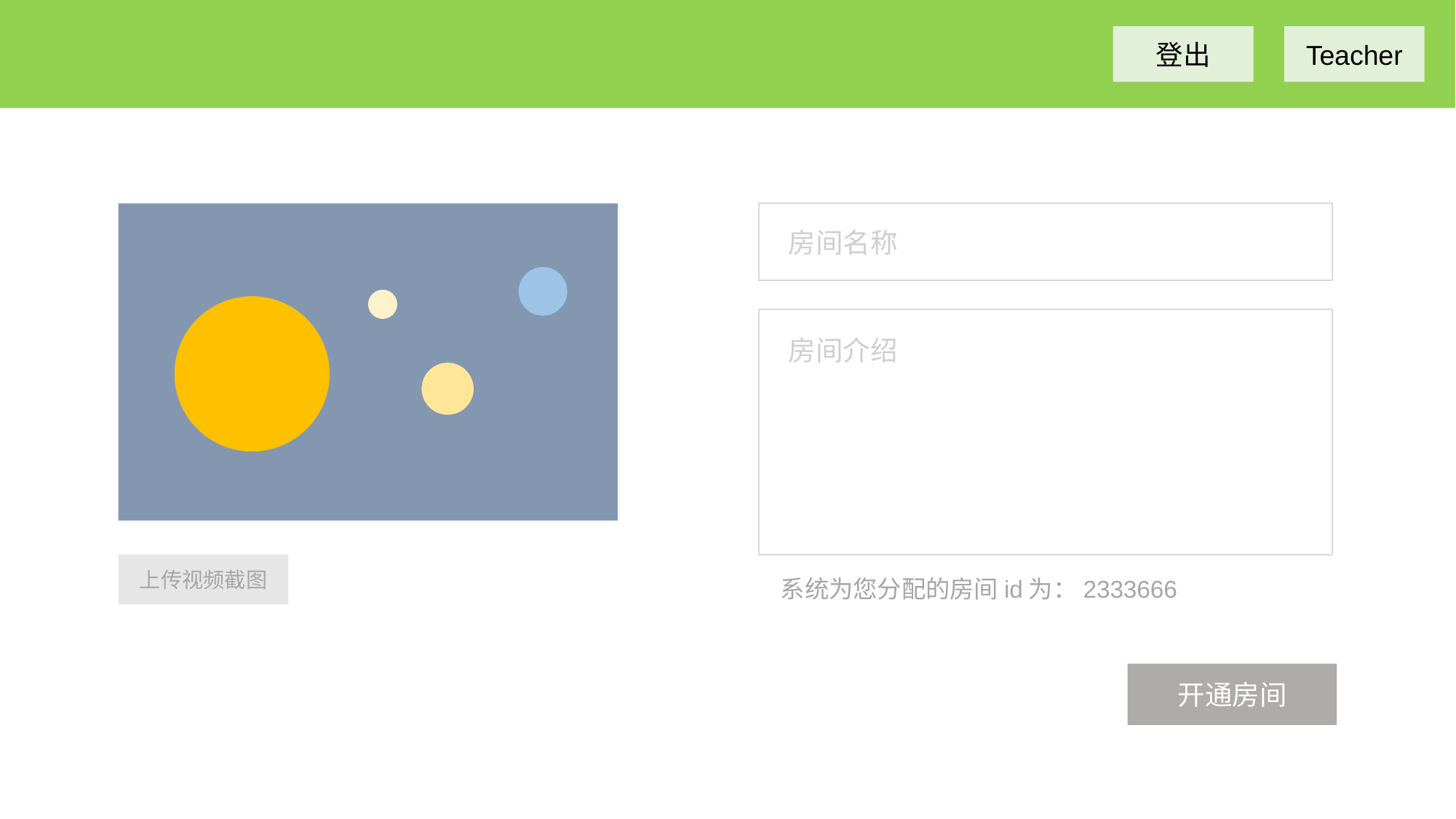

登出
Teacher

  房间名称
  房间介绍

上传视频截图
 系统为您分配的房间id为：2333666
开通房间